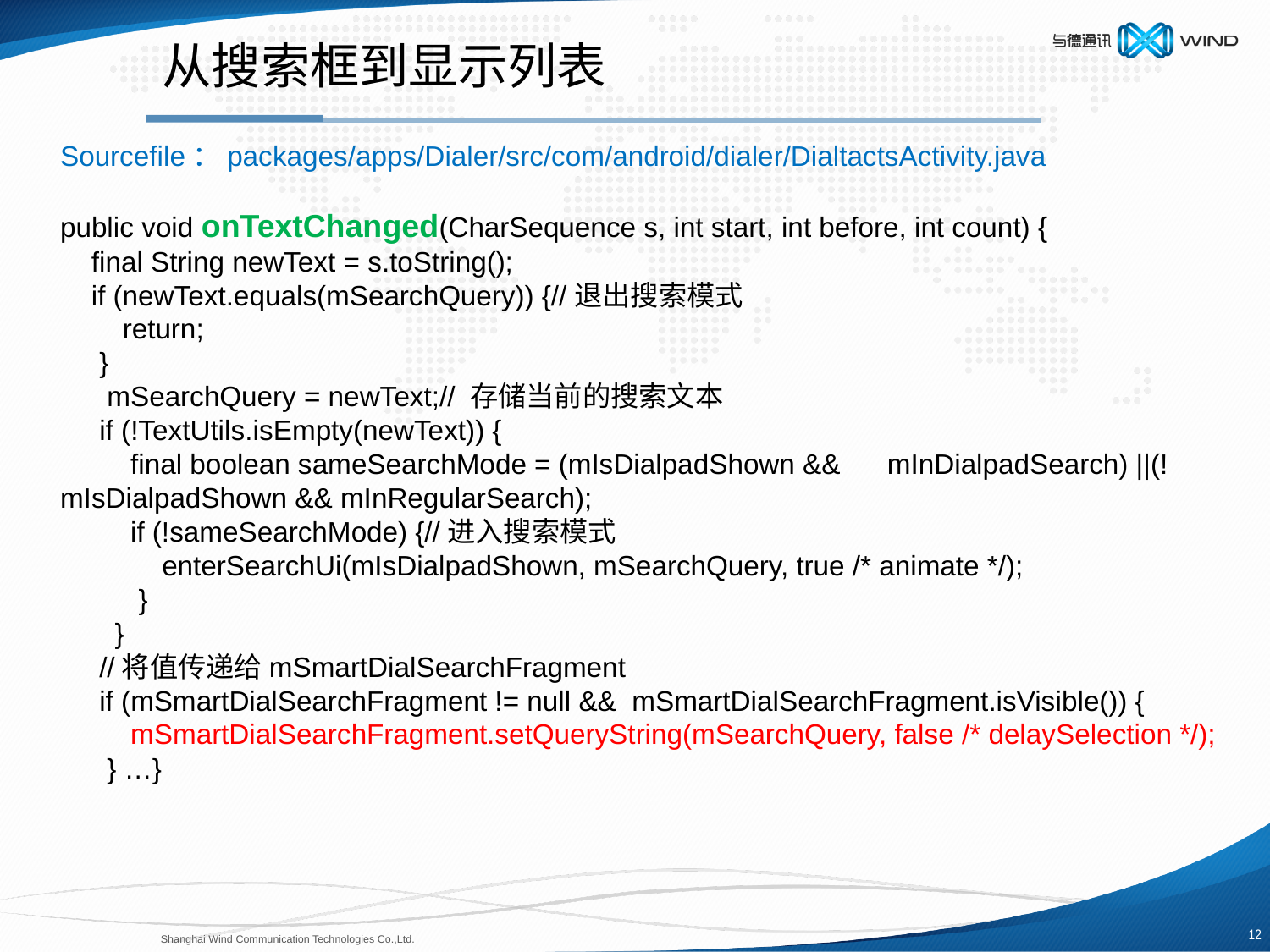

从搜索框到显示列表

Sourcefile：packages/apps/Dialer/src/com/android/dialer/DialtactsActivity.java

public void onTextChanged(CharSequence s, int start, int before, int count) {
    final String newText = s.toString();
    if (newText.equals(mSearchQuery)) {//退出搜索模式
        return;
     }
      mSearchQuery = newText;// 存储当前的搜索文本
     if (!TextUtils.isEmpty(newText)) {
         final boolean sameSearchMode = (mIsDialpadShown &&      mInDialpadSearch) ||(!mIsDialpadShown && mInRegularSearch);
         if (!sameSearchMode) {//进入搜索模式
             enterSearchUi(mIsDialpadShown, mSearchQuery, true /* animate */);
          }
       }
     //将值传递给mSmartDialSearchFragment
     if (mSmartDialSearchFragment != null &&  mSmartDialSearchFragment.isVisible()) {
         mSmartDialSearchFragment.setQueryString(mSearchQuery, false /* delaySelection */);
      } …}
12